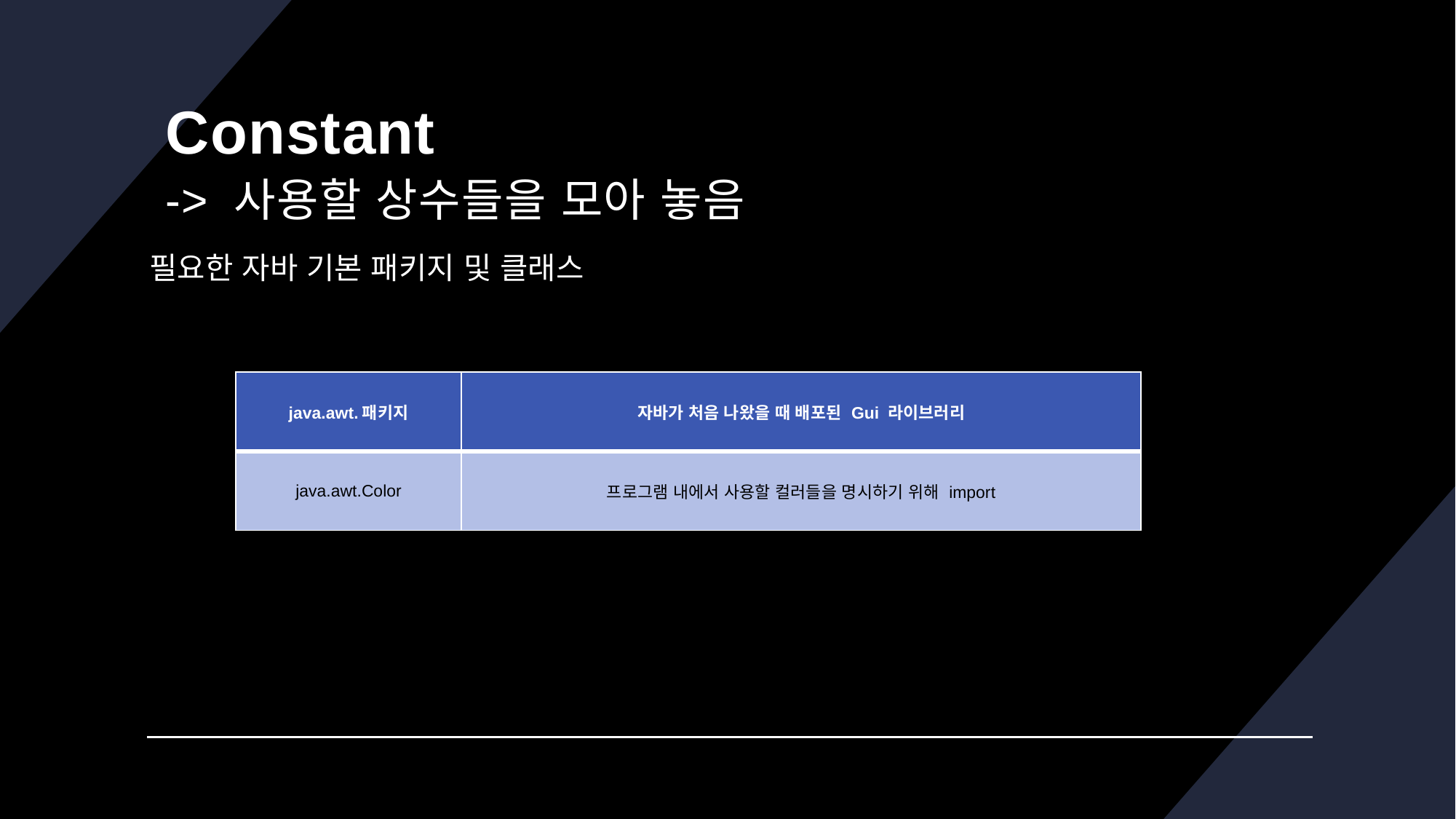

# Constant -> 사용할 상수들을 모아 놓음

필요한 자바 기본 패키지 및 클래스

| java.awt.패키지 | 자바가 처음 나왔을 때 배포된 Gui 라이브러리 |
| --- | --- |
| java.awt.Color | 프로그램 내에서 사용할 컬러들을 명시하기 위해 import |
MySQL과 Eclipse 연동